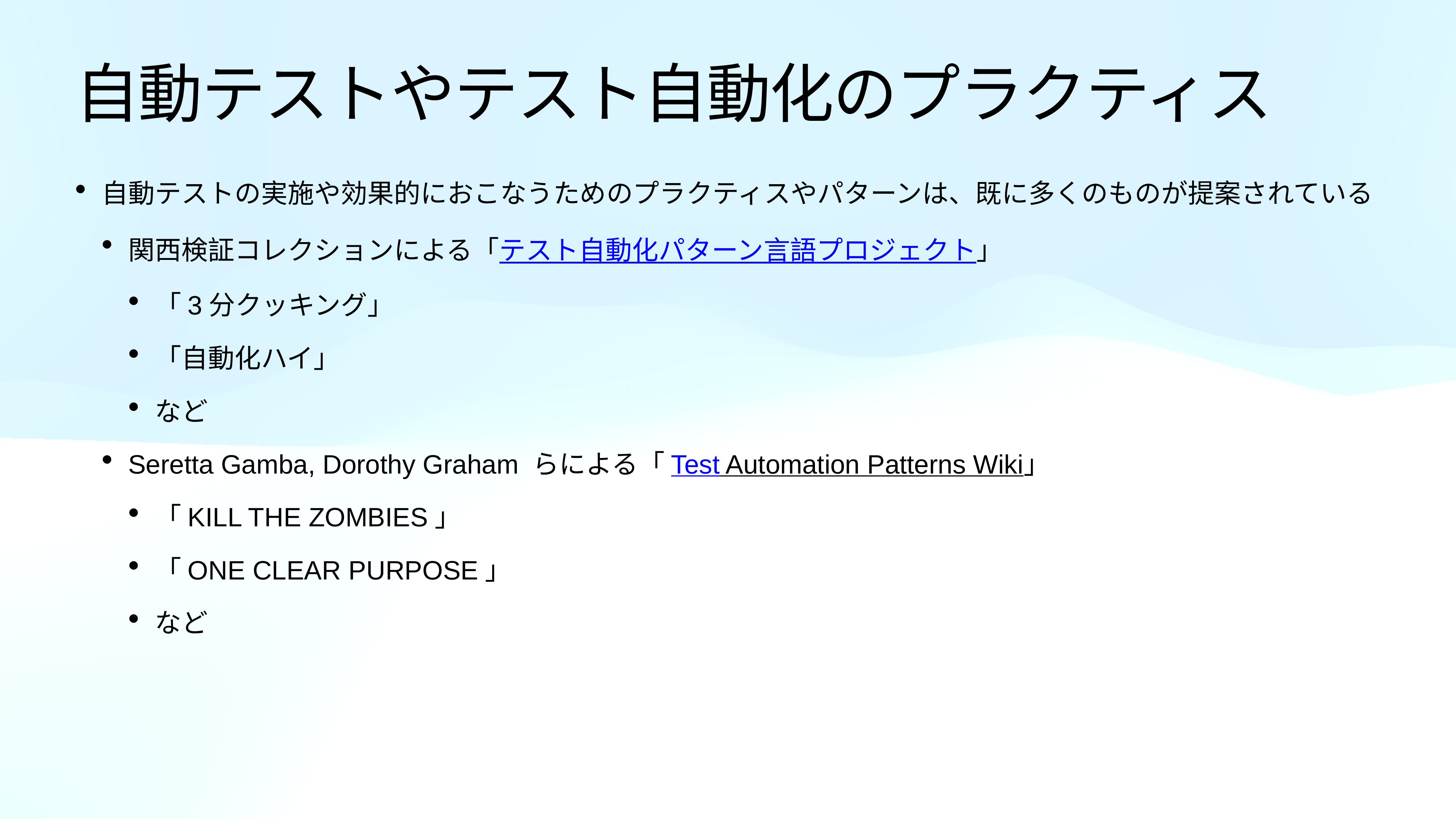

# 自動テストやテスト自動化のプラクティス
自動テストの実施や効果的におこなうためのプラクティスやパターンは、既に多くのものが提案されている
関西検証コレクションによる「テスト自動化パターン言語プロジェクト」
「3分クッキング」
「自動化ハイ」
など
Seretta Gamba, Dorothy Graham らによる「Test Automation Patterns Wiki」
「KILL THE ZOMBIES」
「ONE CLEAR PURPOSE」
など